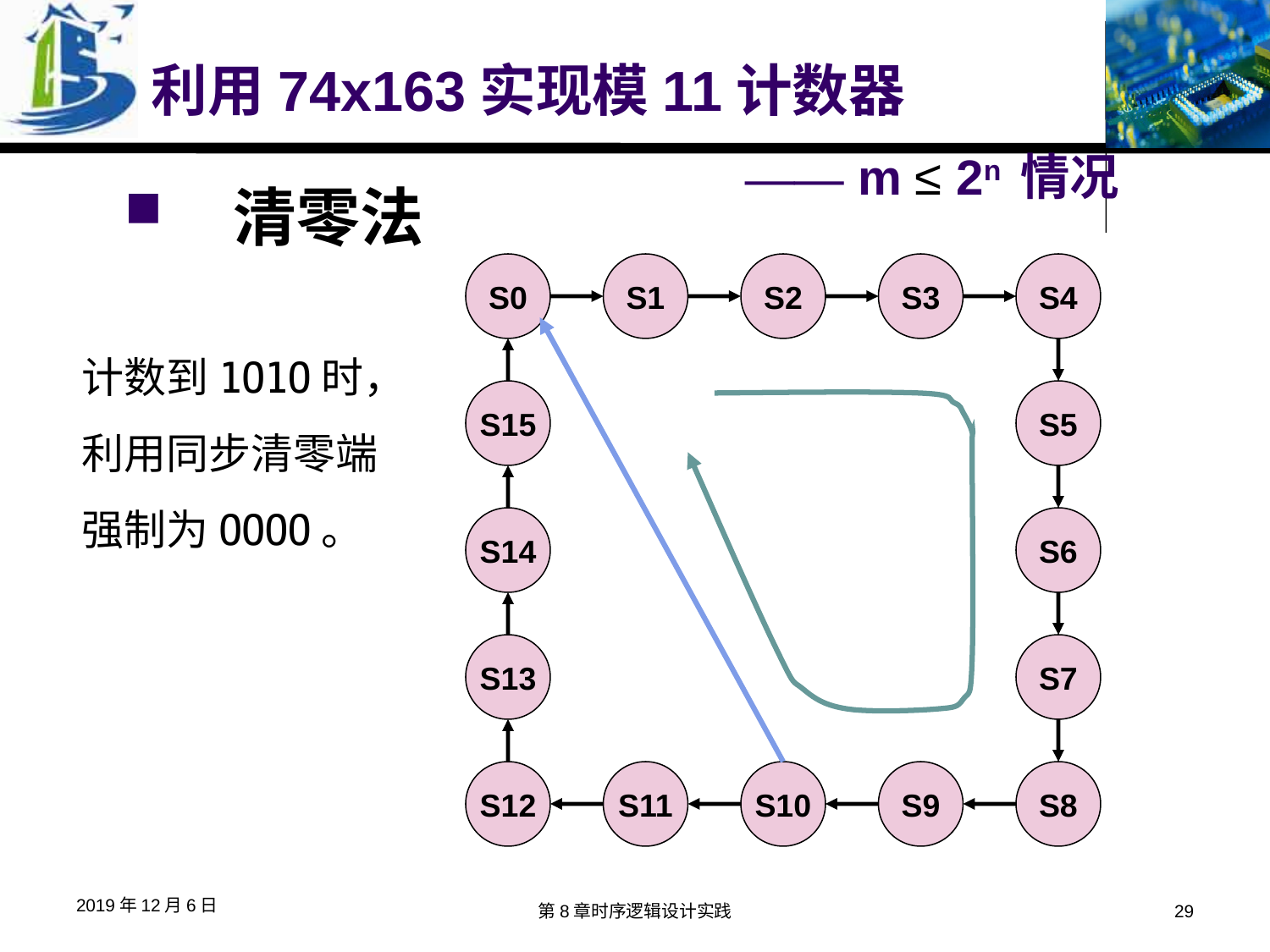

# 利用74x163实现模11计数器
—— m ≤ 2n 情况
 清零法
S0
S1
S2
S3
S4

S15
S5

S14
S6

S13
S7

S12
S11
S10
S9
S8

计数到1010时，
利用同步清零端
强制为0000。

2019年12月6日
第8章时序逻辑设计实践
29